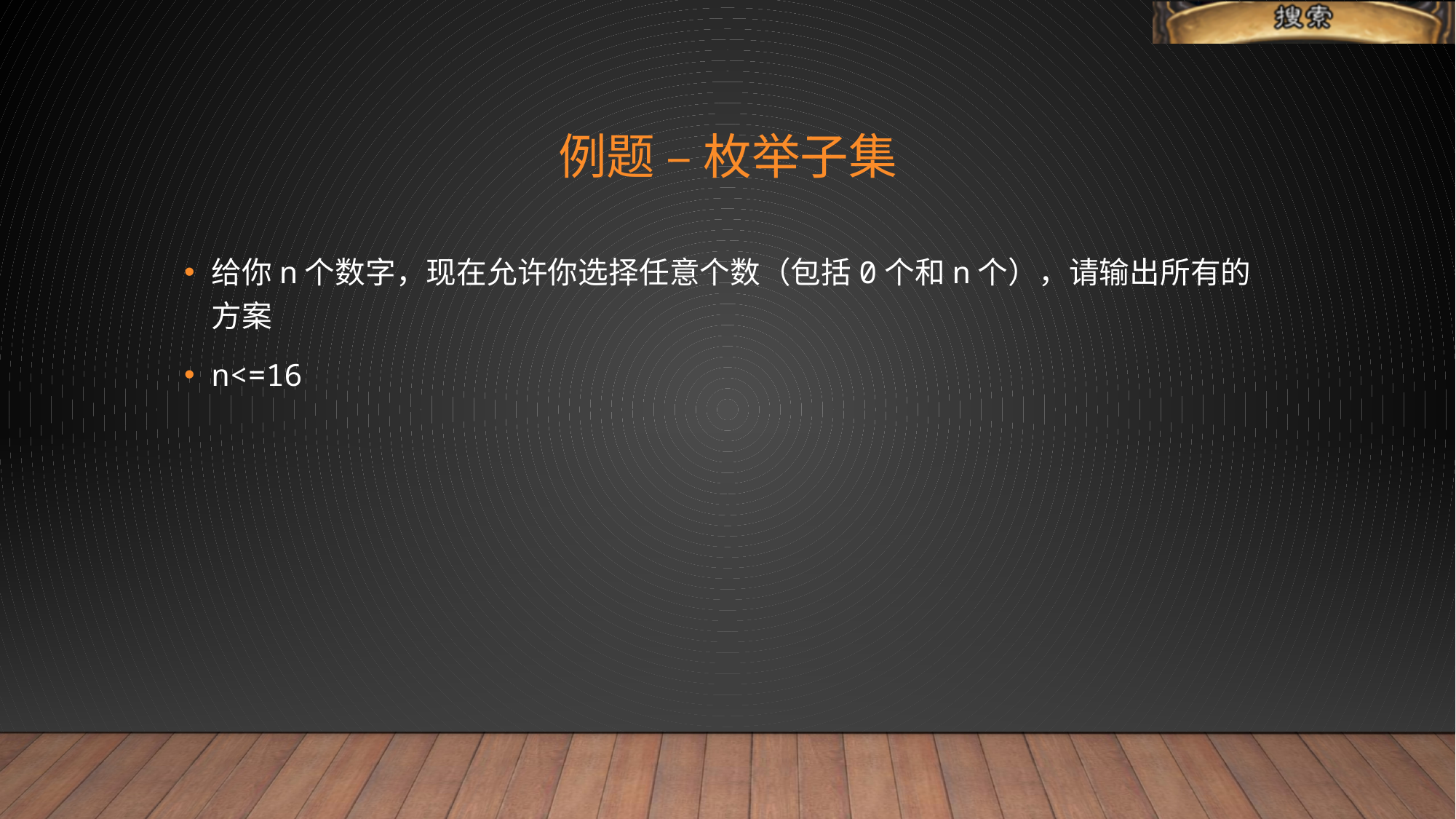

# 例题 – 枚举子集
给你n个数字，现在允许你选择任意个数（包括0个和n个），请输出所有的方案
n<=16